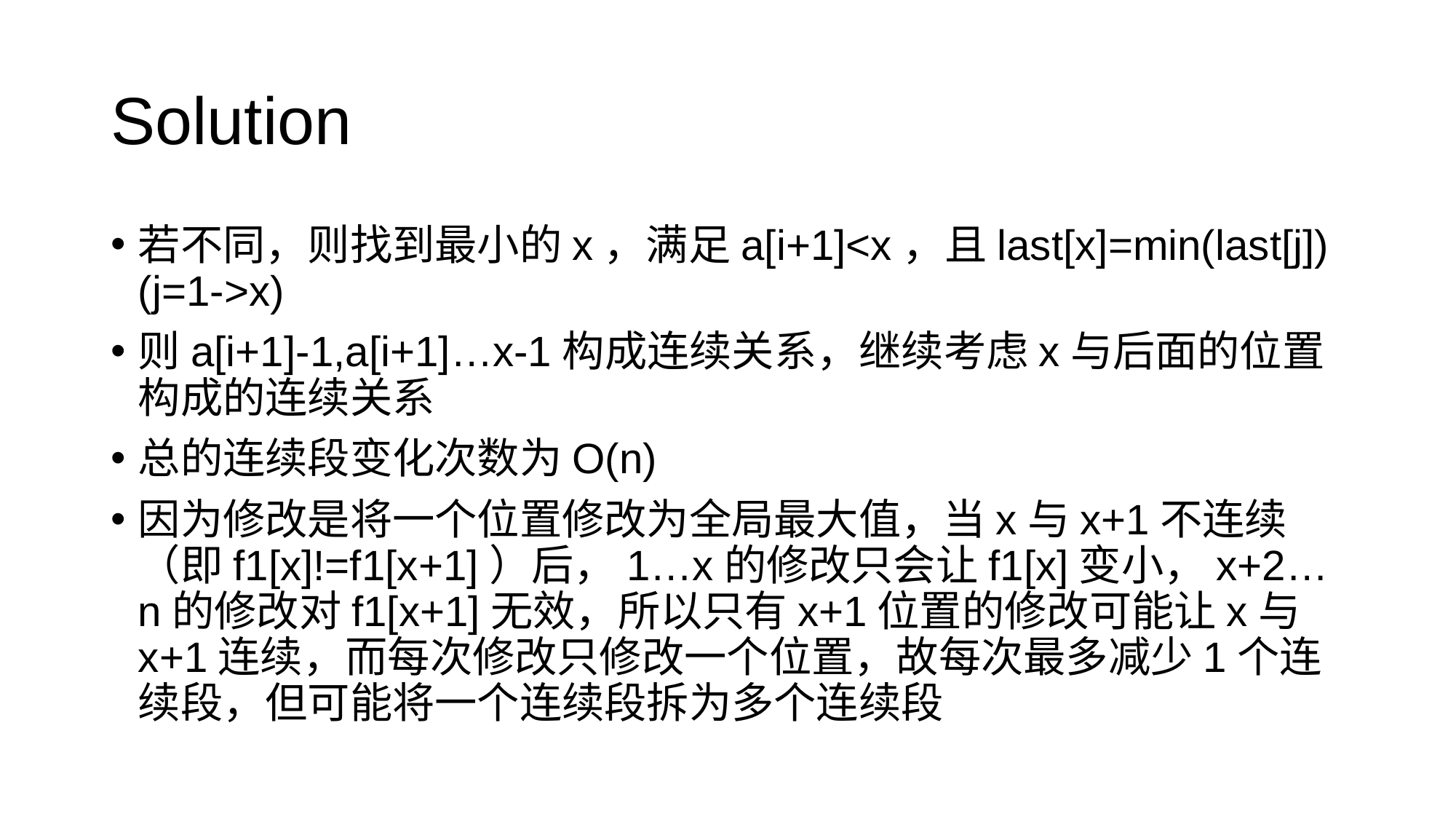

# Solution
若不同，则找到最小的x，满足a[i+1]<x，且last[x]=min(last[j])(j=1->x)
则a[i+1]-1,a[i+1]…x-1构成连续关系，继续考虑x与后面的位置构成的连续关系
总的连续段变化次数为O(n)
因为修改是将一个位置修改为全局最大值，当x与x+1不连续（即f1[x]!=f1[x+1]）后，1…x的修改只会让f1[x]变小，x+2…n的修改对f1[x+1]无效，所以只有x+1位置的修改可能让x与x+1连续，而每次修改只修改一个位置，故每次最多减少1个连续段，但可能将一个连续段拆为多个连续段